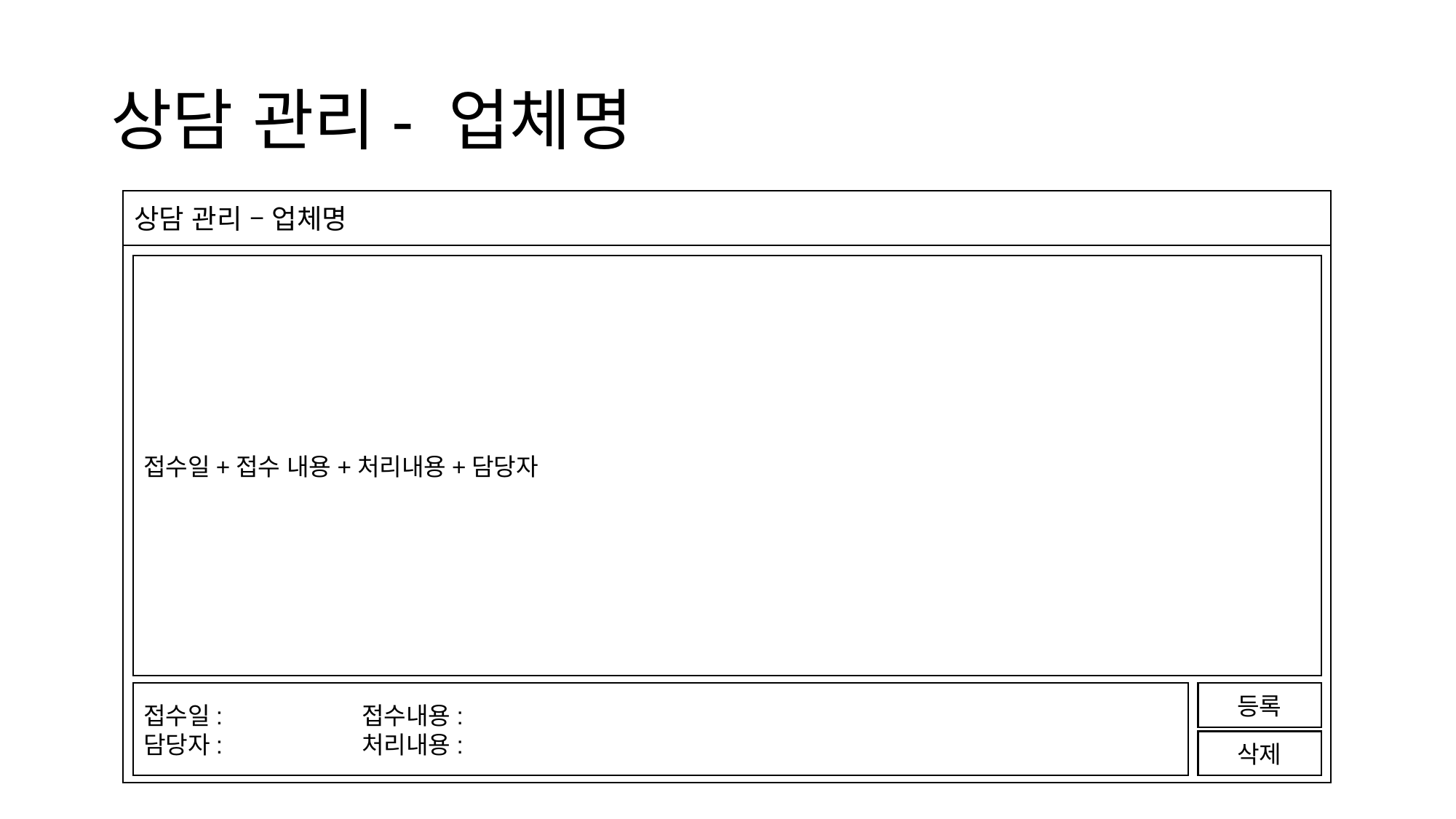

# 상담 관리- 업체명

상담 관리 – 업체명
접수일+접수 내용+처리내용+담당자
접수일:		접수내용:
담당자:		처리내용:
등록
삭제